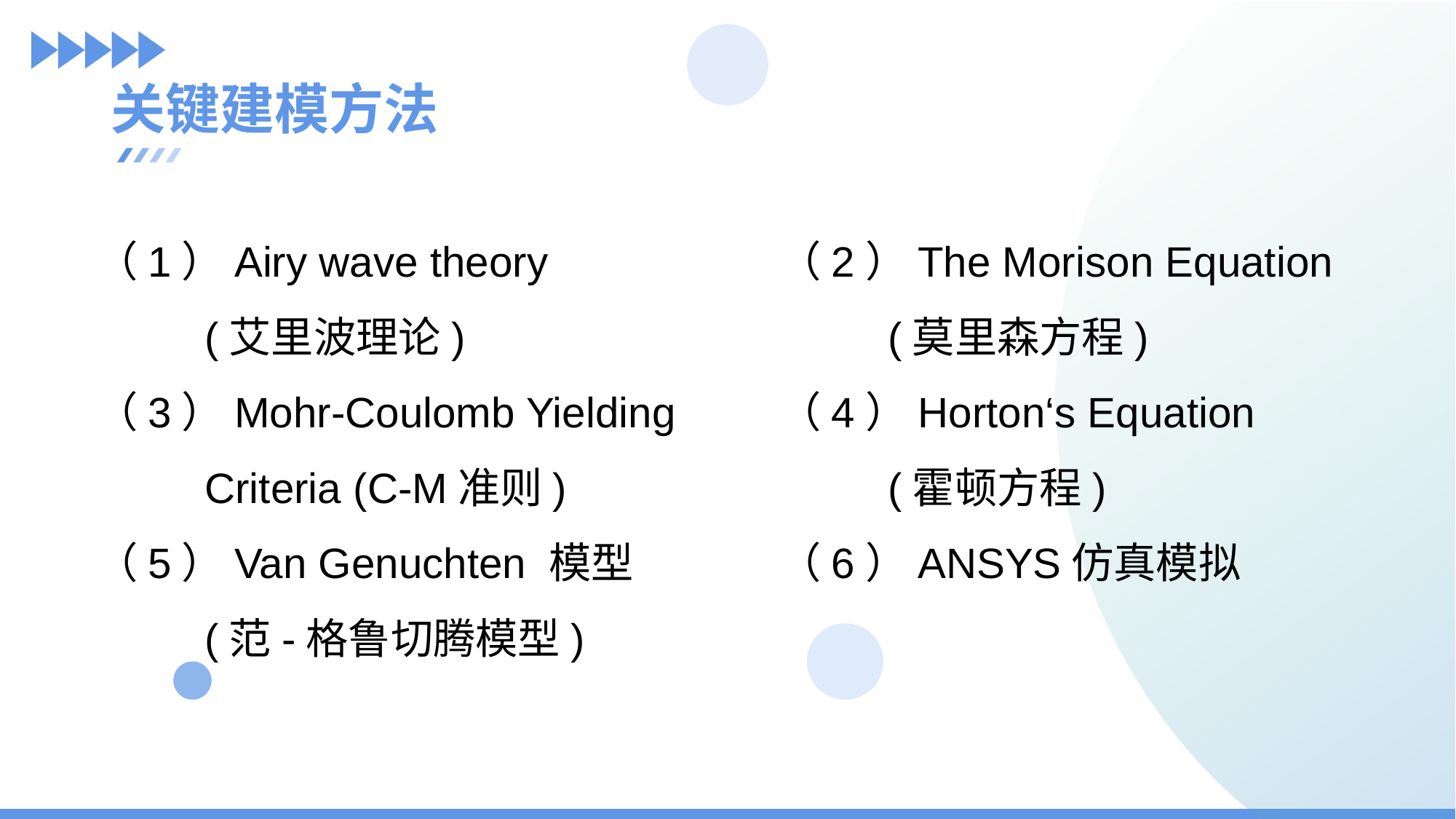

关键建模方法

（1）Airy wave theory
	(艾里波理论)
（3）Mohr-Coulomb Yielding
	Criteria (C-M准则)
（5）Van Genuchten 模型
	(范-格鲁切腾模型)
（2）The Morison Equation
	(莫里森方程)
（4）Horton‘s Equation
	(霍顿方程)
（6）ANSYS仿真模拟
内容是网络营销中非常关键的一个要素，可以说它是王道。内容需要具有广泛的适用性和易于理解的特点，才能够吸引更多的目标受众。一个好的内容，可以吸引潜在客户，并引导他们转化为忠实的客户。
好的内容需要有深度，观点清晰，并有一定的情感元素，这样能够更好的引发受众的共鸣和兴趣。好的内容还需要有时效性，随着社会进步和人们观念的改变，我们需要不断更新优化内容，与潮流同步，以保持内容的吸引力。
总之，内容是网络营销的基础，缺少好的内容就难以建立起稳定的目标受众基础。因此，我们必须注重不断创新和优化自己的内容，以满足受众需求，不断引领行业发展。
内容是网络营销中非常关键的一个要素，可以说它是王道。内容需要具有广泛的适用性和易于理解的特点，才能够吸引更多的目标受众。一个好的内容，可以吸引潜在客户，并引导他们转化为忠实的客户。
好的内容需要有深度，观点清晰，并有一定的情感元素，这样能够更好的引发受众的共鸣和兴趣。好的内容还需要有时效性，随着社会进步和人们观念的改变，我们需要不断更新优化内容，与潮流同步，以保持内容的吸引力。
总之，内容是网络营销的基础，缺少好的内容就难以建立起稳定的目标受众基础。因此，我们必须注重不断创新和优化自己的内容，以满足受众需求，不断引领行业发展。
内容是网络营销中非常关键的一个要素，可以说它是王道。内容需要具有广泛的适用性和易于理解的特点，才能够吸引更多的目标受众。一个好的内容，可以吸引潜在客户，并引导他们转化为忠实的客户。
好的内容需要有深度，观点清晰，并有一定的情感元素，这样能够更好的引发受众的共鸣和兴趣。好的内容还需要有时效性，随着社会进步和人们观念的改变，我们需要不断更新优化内容，与潮流同步，以保持内容的吸引力。
总之，内容是网络营销的基础，缺少好的内容就难以建立起稳定的目标受众基础。因此，我们必须注重不断创新和优化自己的内容，以满足受众需求，不断引领行业发展。
内容是网络营销中非常关键的一个要素，可以说它是王道。内容需要具有广泛的适用性和易于理解的特点，才能够吸引更多的目标受众。一个好的内容，可以吸引潜在客户，并引导他们转化为忠实的客户。
好的内容需要有深度，观点清晰，并有一定的情感元素，这样能够更好的引发受众的共鸣和兴趣。好的内容还需要有时效性，随着社会进步和人们观念的改变，我们需要不断更新优化内容，与潮流同步，以保持内容的吸引力。
总之，内容是网络营销的基础，缺少好的内容就难以建立起稳定的目标受众基础。因此，我们必须注重不断创新和优化自己的内容，以满足受众需求，不断引领行业发展。